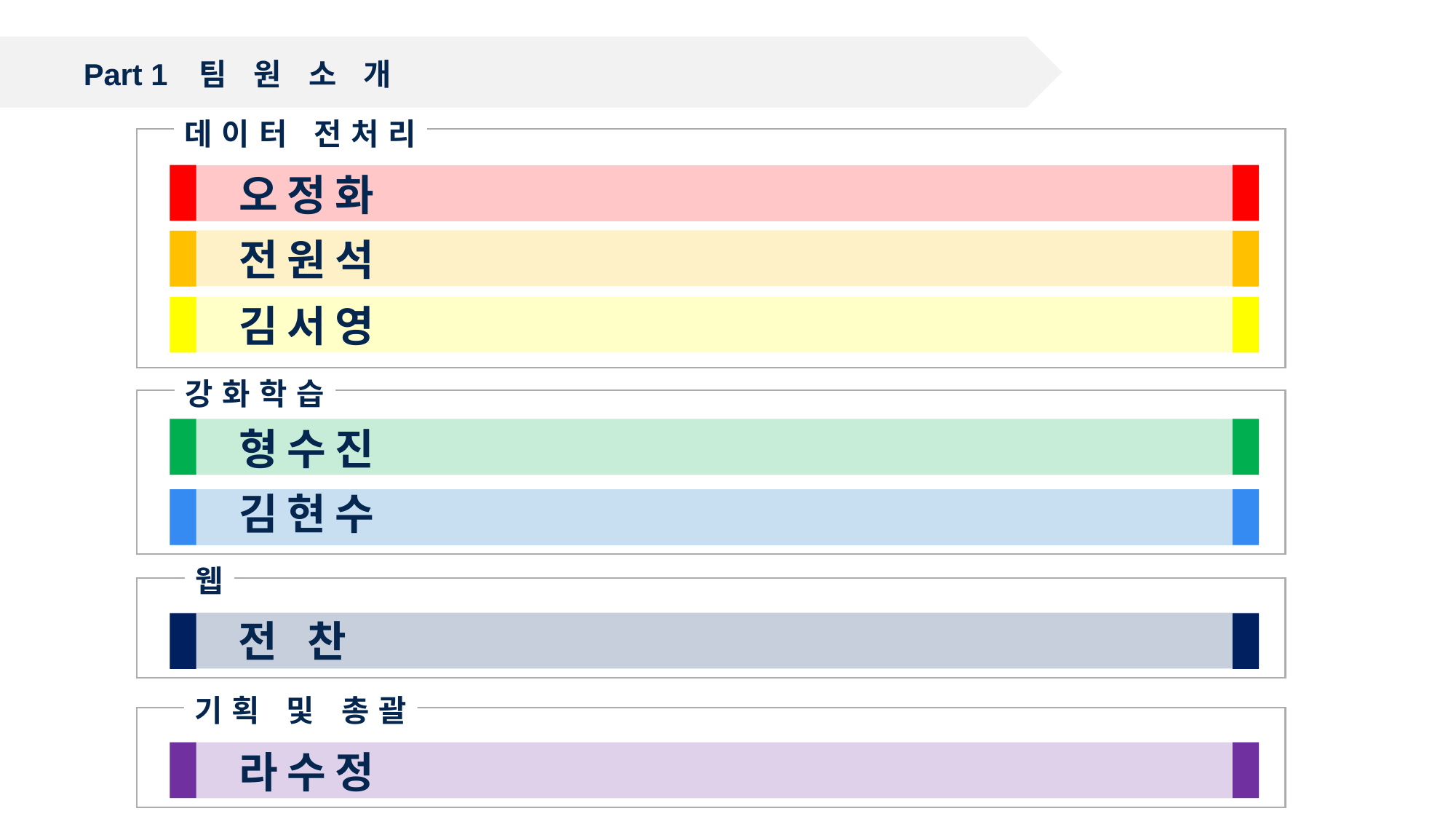

Part 1
팀 원 소 개
데이터 전처리

오정화

전원석

김서영

강화학습

형수진

김현수

웹

전 찬

기획 및 총괄

라수정